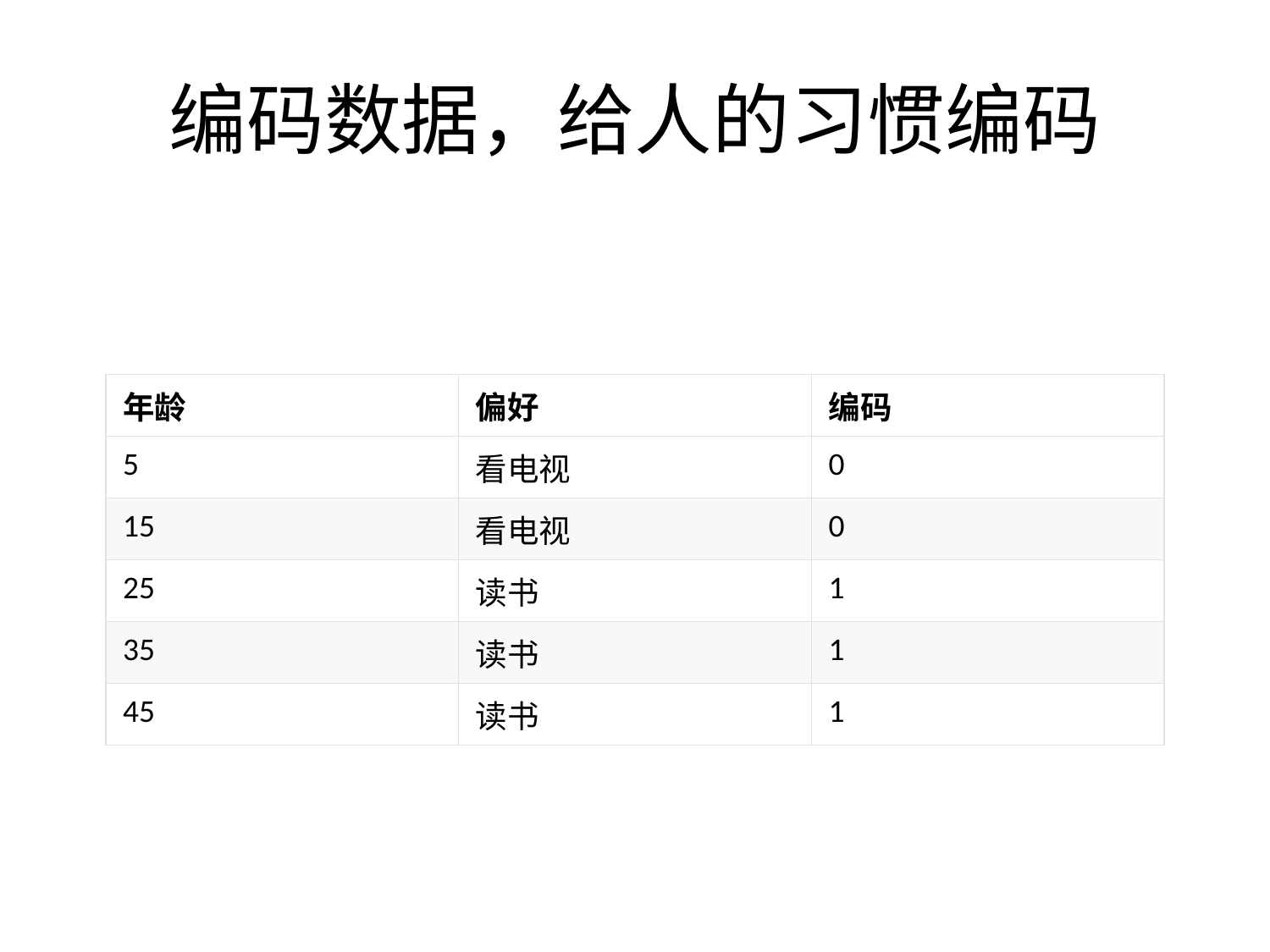

# 编码数据，给人的习惯编码
| 年龄 | 偏好 | 编码 |
| --- | --- | --- |
| 5 | 看电视 | 0 |
| 15 | 看电视 | 0 |
| 25 | 读书 | 1 |
| 35 | 读书 | 1 |
| 45 | 读书 | 1 |